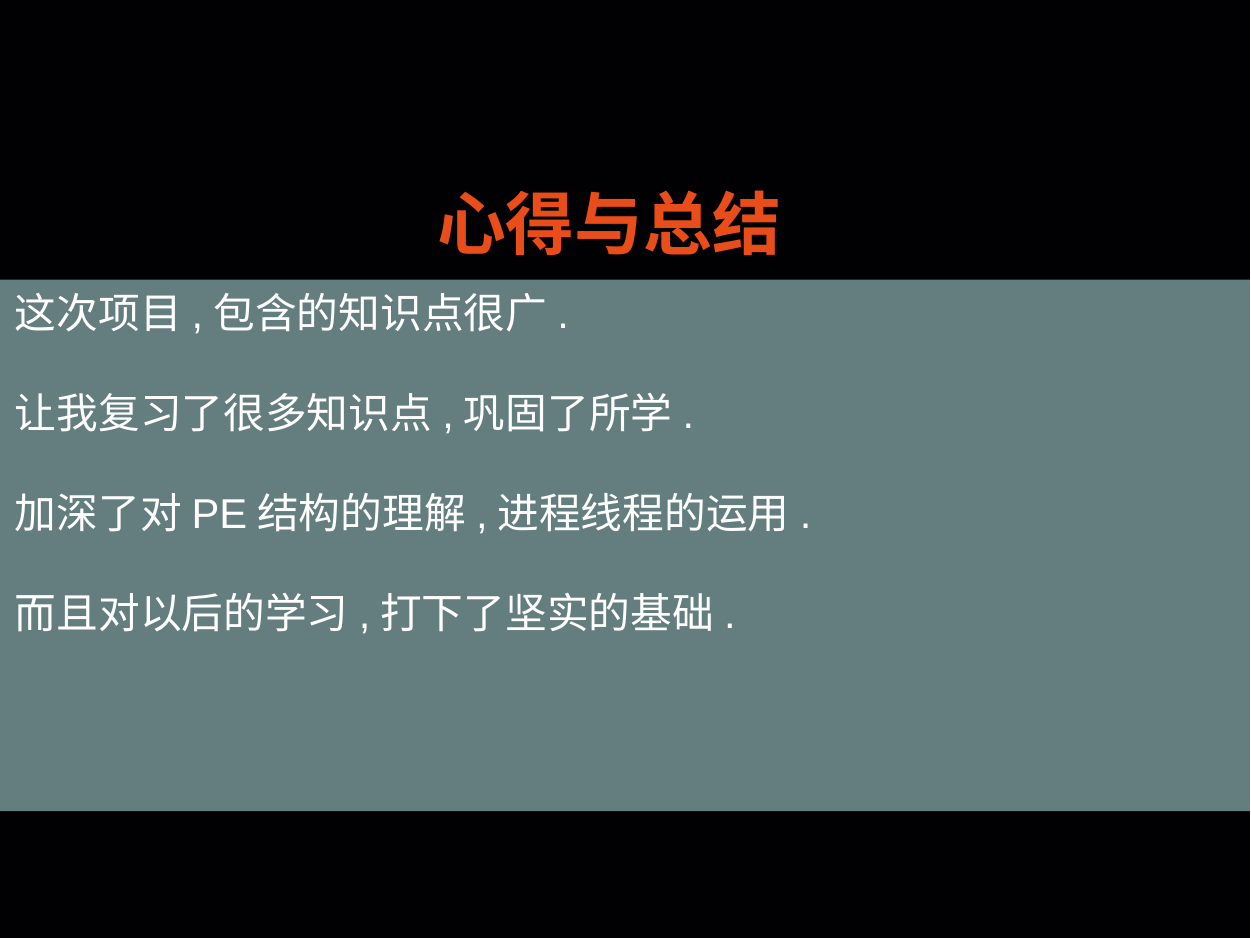

心得与总结
这次项目,包含的知识点很广.

让我复习了很多知识点,巩固了所学.

加深了对PE结构的理解,进程线程的运用.

而且对以后的学习,打下了坚实的基础.